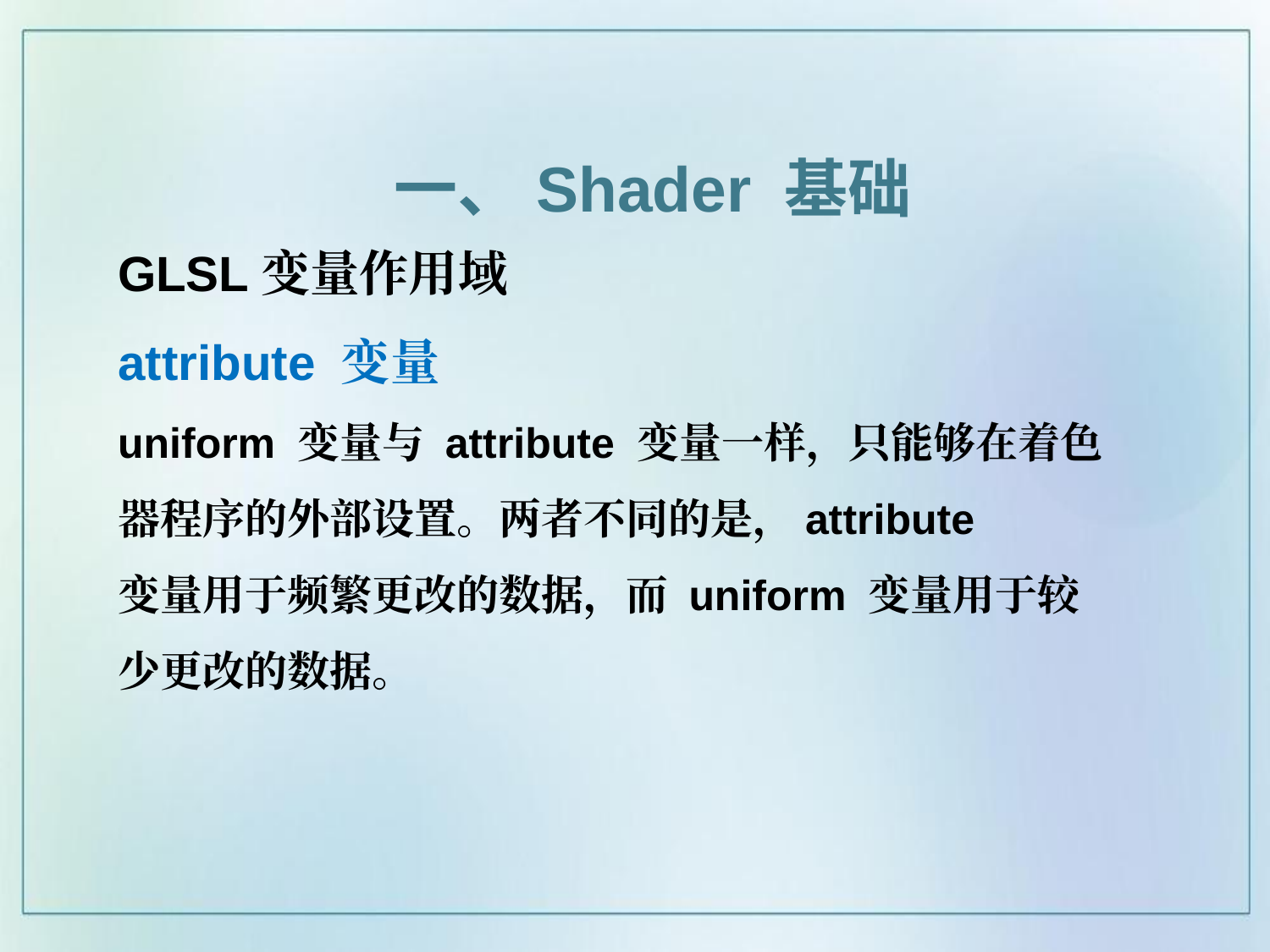

一、Shader 基础
GLSL变量作用域
attribute 变量
uniform 变量与 attribute 变量一样，只能够在着色器程序的外部设置。两者不同的是，attribute
变量用于频繁更改的数据，而 uniform 变量用于较少更改的数据。